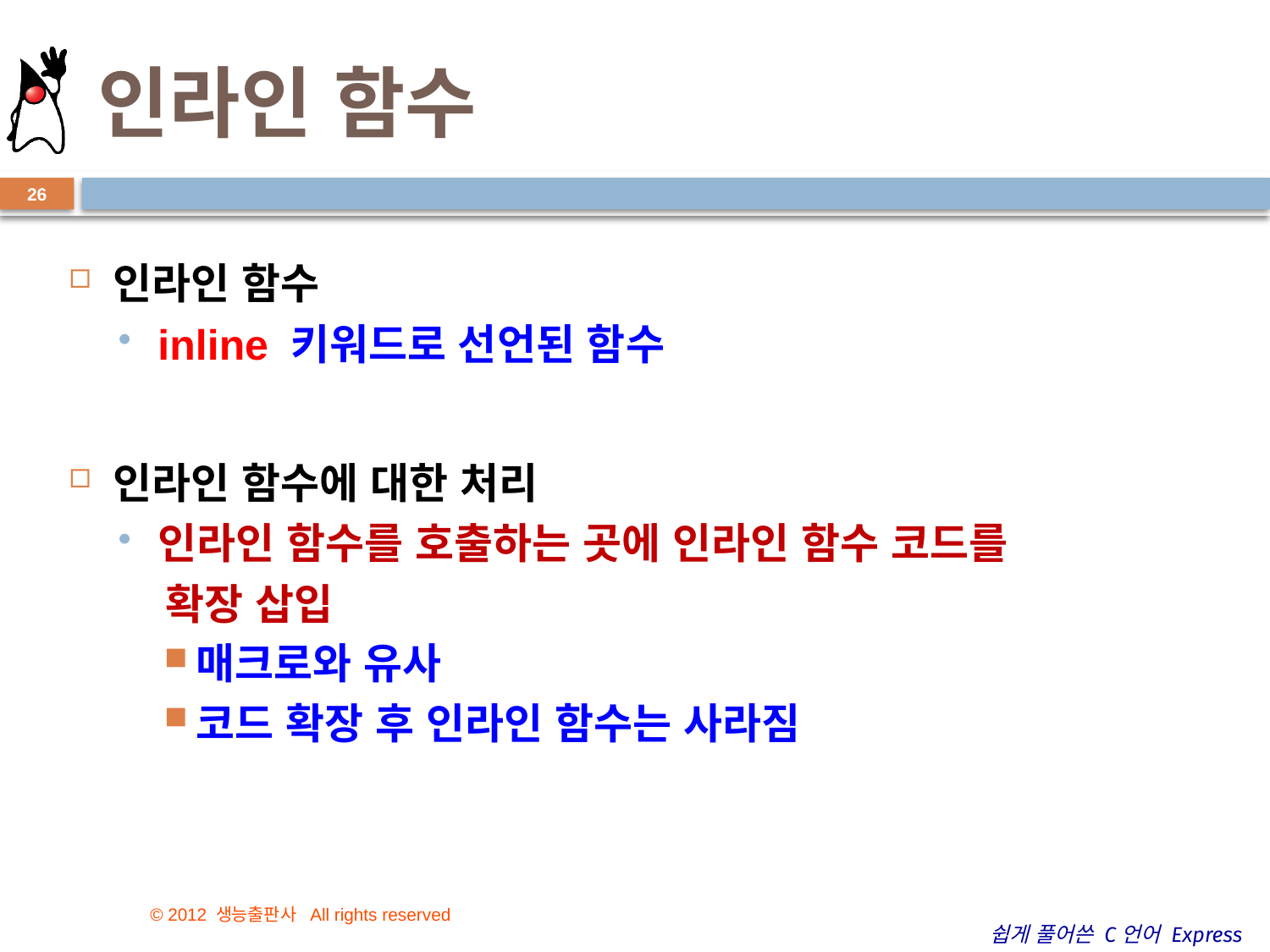

# 인라인 함수
26
인라인 함수
inline 키워드로 선언된 함수

인라인 함수에 대한 처리
인라인 함수를 호출하는 곳에 인라인 함수 코드를
   확장 삽입
매크로와 유사
코드 확장 후 인라인 함수는 사라짐